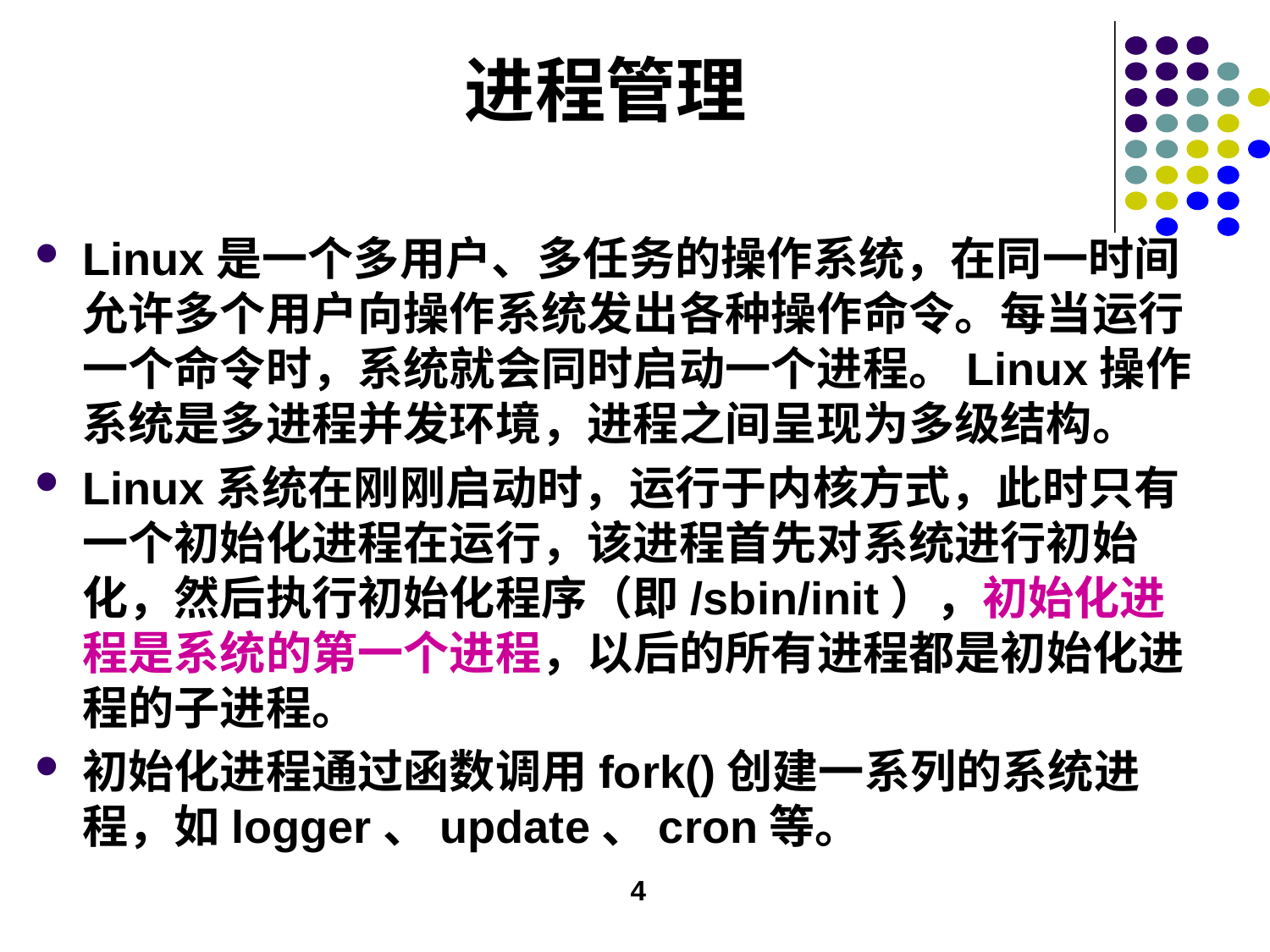

# 进程管理
Linux是一个多用户、多任务的操作系统，在同一时间允许多个用户向操作系统发出各种操作命令。每当运行一个命令时，系统就会同时启动一个进程。Linux操作系统是多进程并发环境，进程之间呈现为多级结构。
Linux系统在刚刚启动时，运行于内核方式，此时只有一个初始化进程在运行，该进程首先对系统进行初始化，然后执行初始化程序（即/sbin/init），初始化进程是系统的第一个进程，以后的所有进程都是初始化进程的子进程。
初始化进程通过函数调用fork()创建一系列的系统进程，如logger、update、cron等。
4